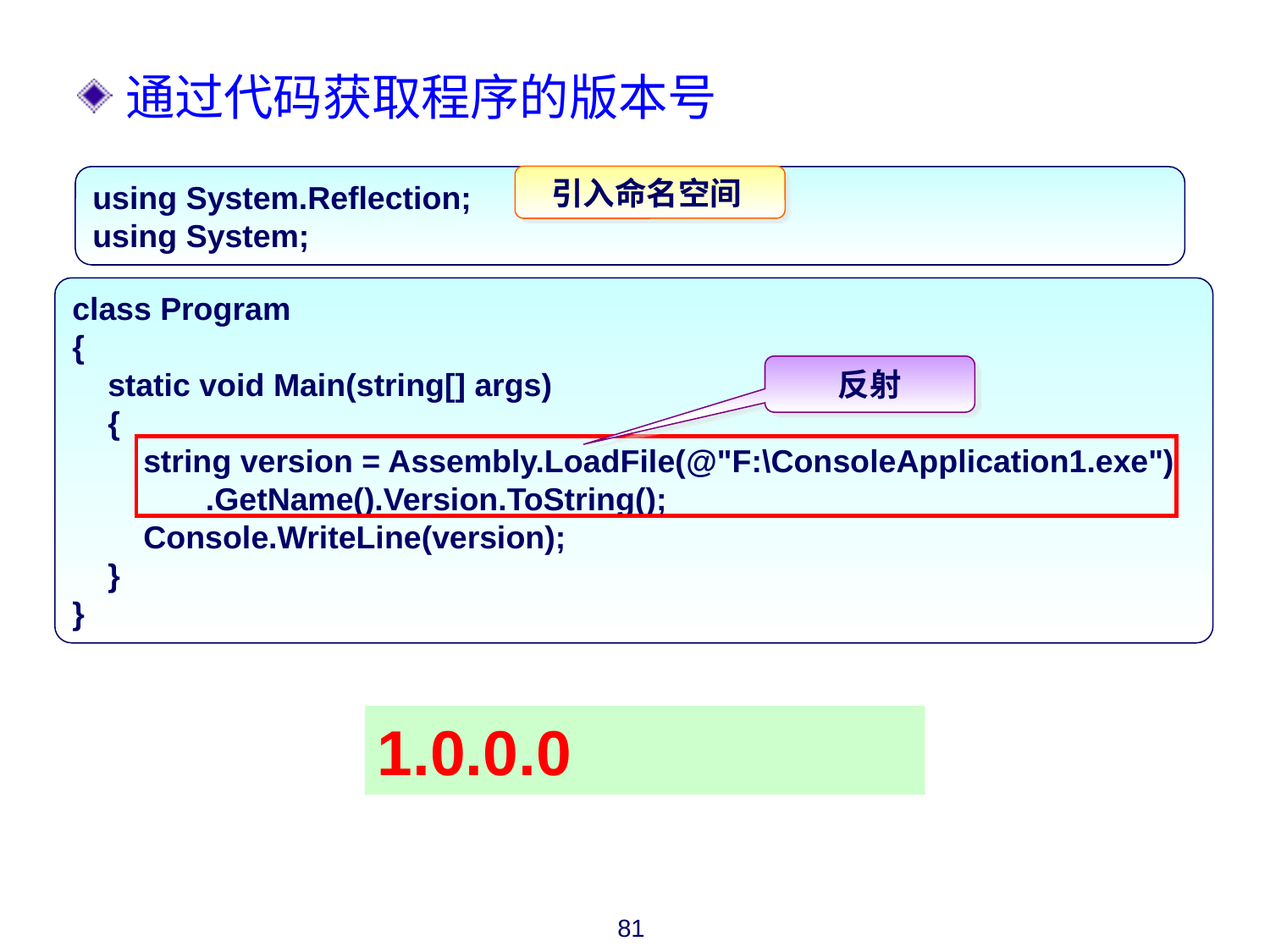

通过代码获取程序的版本号
引入命名空间
using System.Reflection;
using System;
class Program
{
    static void Main(string[] args)
    {
        string version = Assembly.LoadFile(@"F:\ConsoleApplication1.exe")
               .GetName().Version.ToString();
        Console.WriteLine(version);
    }
}
反射

1.0.0.0
81